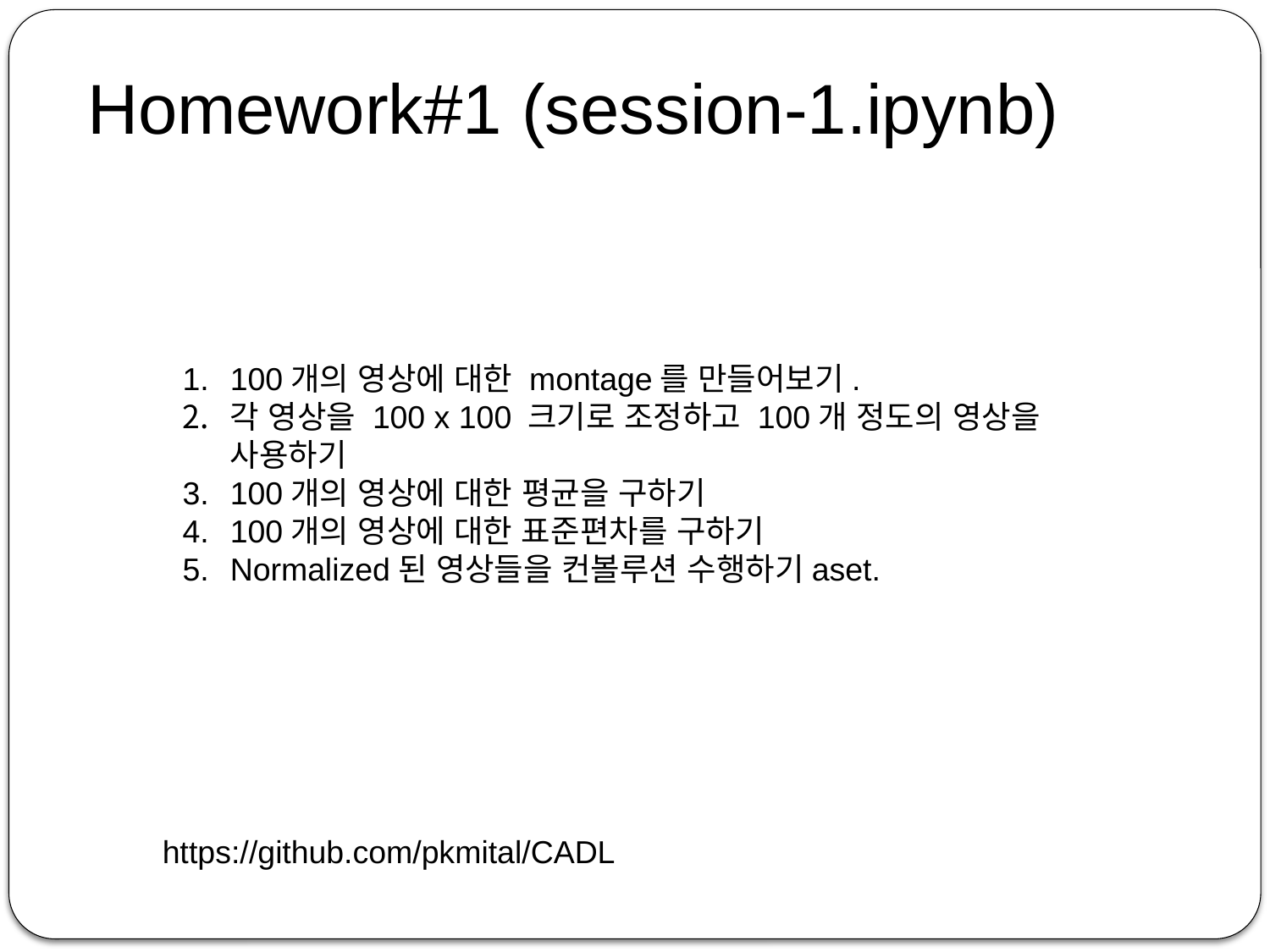

Homework#1 (session-1.ipynb)
100개의 영상에 대한 montage를 만들어보기.
각 영상을 100 x 100 크기로 조정하고 100개 정도의 영상을 사용하기
100개의 영상에 대한 평균을 구하기
100개의 영상에 대한 표준편차를 구하기
Normalized된 영상들을 컨볼루션 수행하기aset.
https://github.com/pkmital/CADL